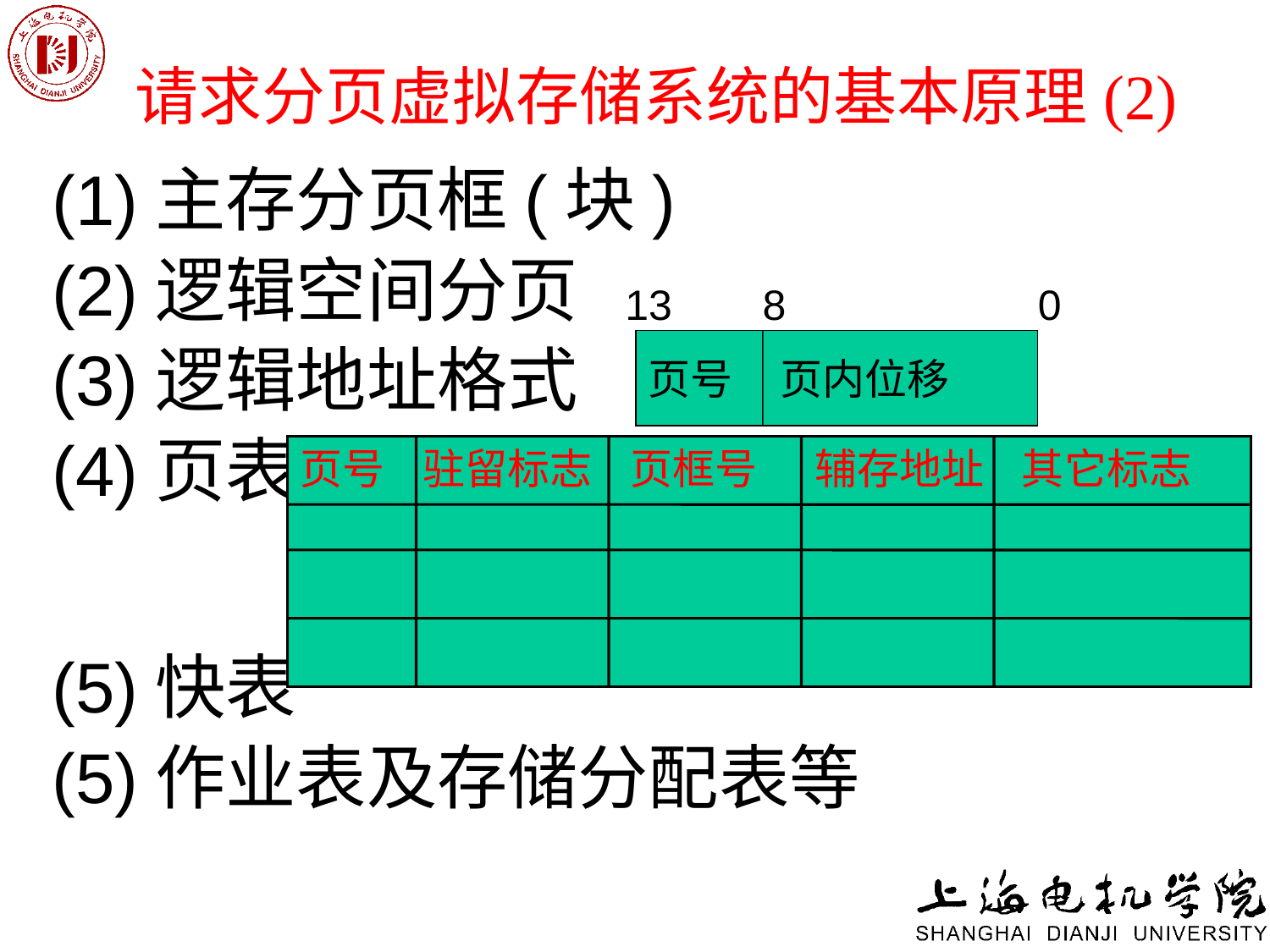

# 请求分页虚拟存储系统的基本原理(2)
(1)主存分页框(块)
(2)逻辑空间分页
(3)逻辑地址格式
(4)页表：

(5)快表
(5)作业表及存储分配表等
13
8
0
页号     页内位移

页号    驻留标志    页框号      辅存地址    其它标志